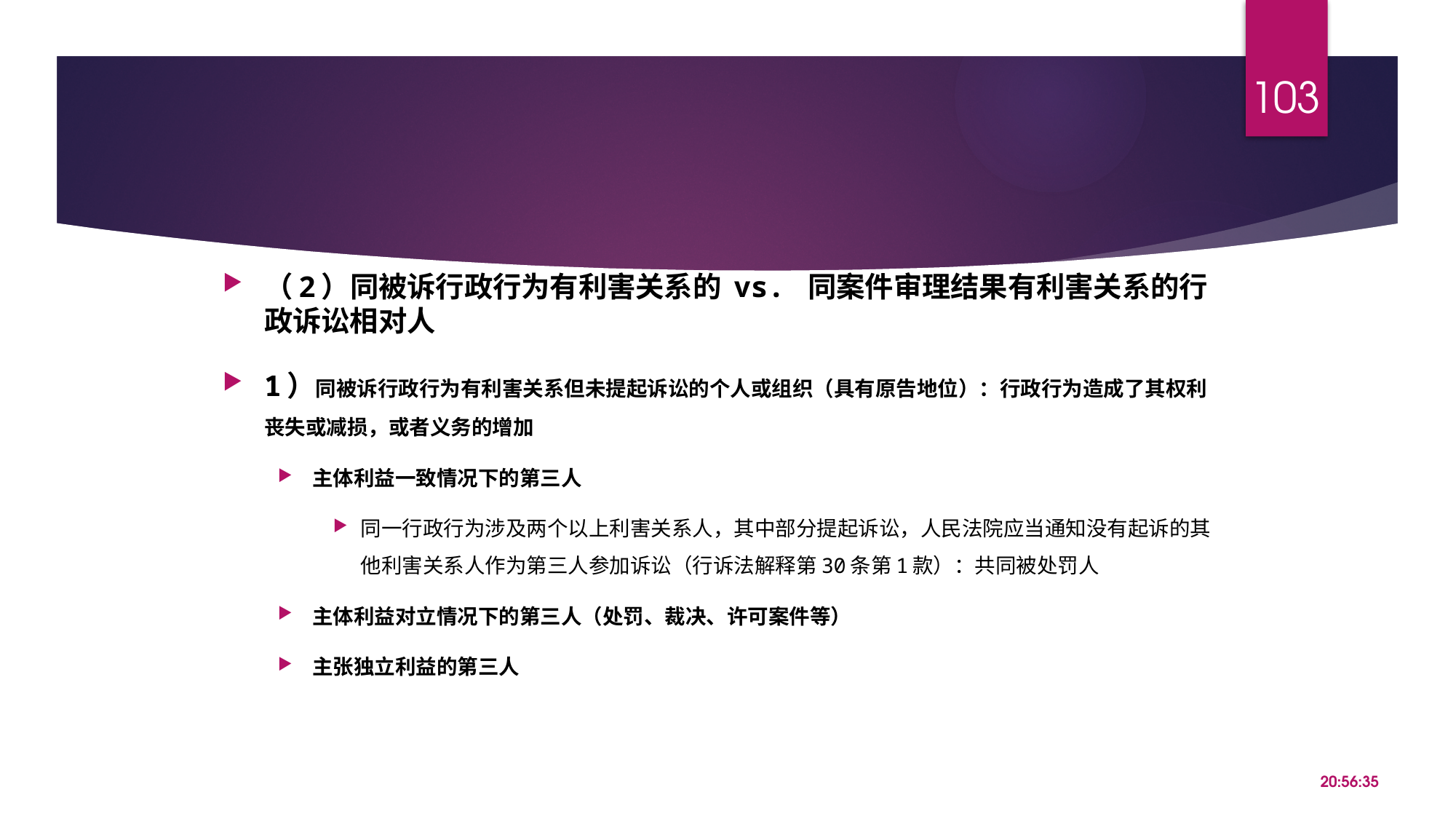

103
#
（2）同被诉行政行为有利害关系的 vs. 同案件审理结果有利害关系的行政诉讼相对人
1）同被诉行政行为有利害关系但未提起诉讼的个人或组织（具有原告地位）：行政行为造成了其权利丧失或减损，或者义务的增加
主体利益一致情况下的第三人
同一行政行为涉及两个以上利害关系人，其中部分提起诉讼，人民法院应当通知没有起诉的其他利害关系人作为第三人参加诉讼（行诉法解释第30条第1款）：共同被处罚人
主体利益对立情况下的第三人（处罚、裁决、许可案件等）
主张独立利益的第三人

20:56:35